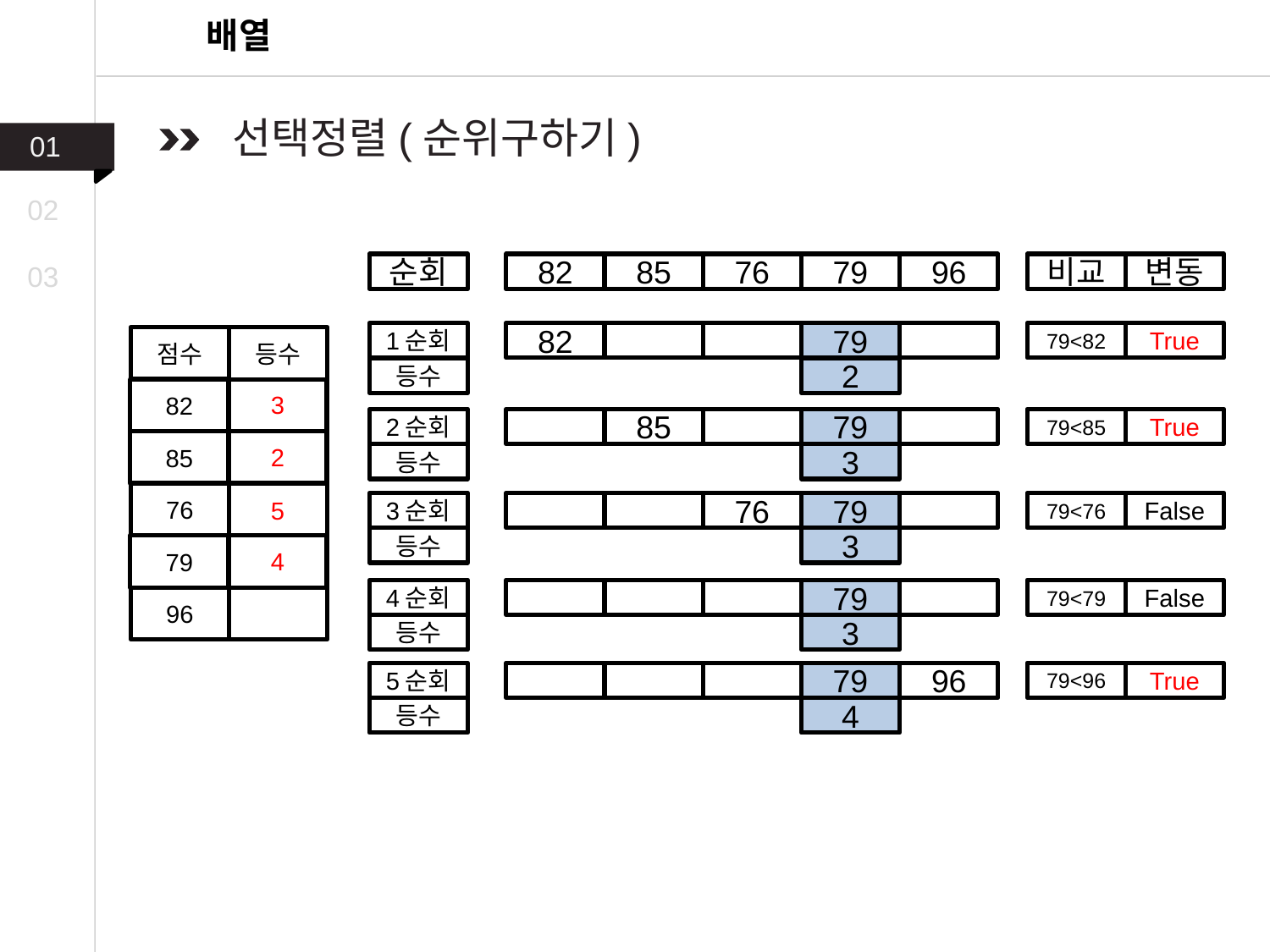

배열
 선택정렬(순위구하기)
01

02
03
순회
82
85
76
79
96
비교
변동
1순회
82

79

79<82
True
점수
등수
등수
2
82

3
2순회

85

79

79<85
True
85

2
등수
3
76

5
3순회

76
79

79<76
False
등수
3
79

4
4순회

79

79<79
False
96

등수
3
5순회

79
96
79<96
True
등수
4